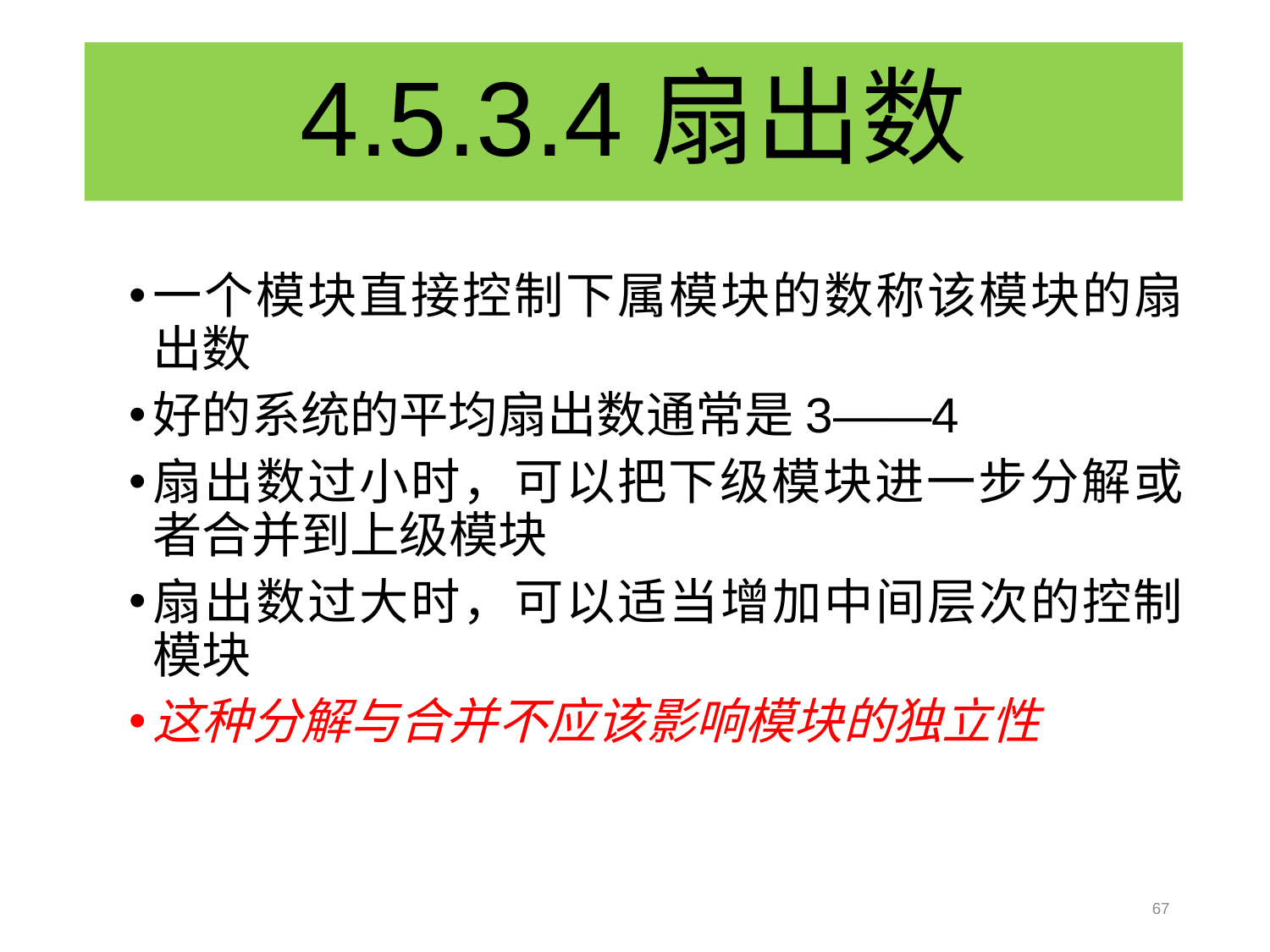

# 4.5.3.4扇出数
一个模块直接控制下属模块的数称该模块的扇出数
好的系统的平均扇出数通常是3——4
扇出数过小时，可以把下级模块进一步分解或者合并到上级模块
扇出数过大时，可以适当增加中间层次的控制模块
这种分解与合并不应该影响模块的独立性

67